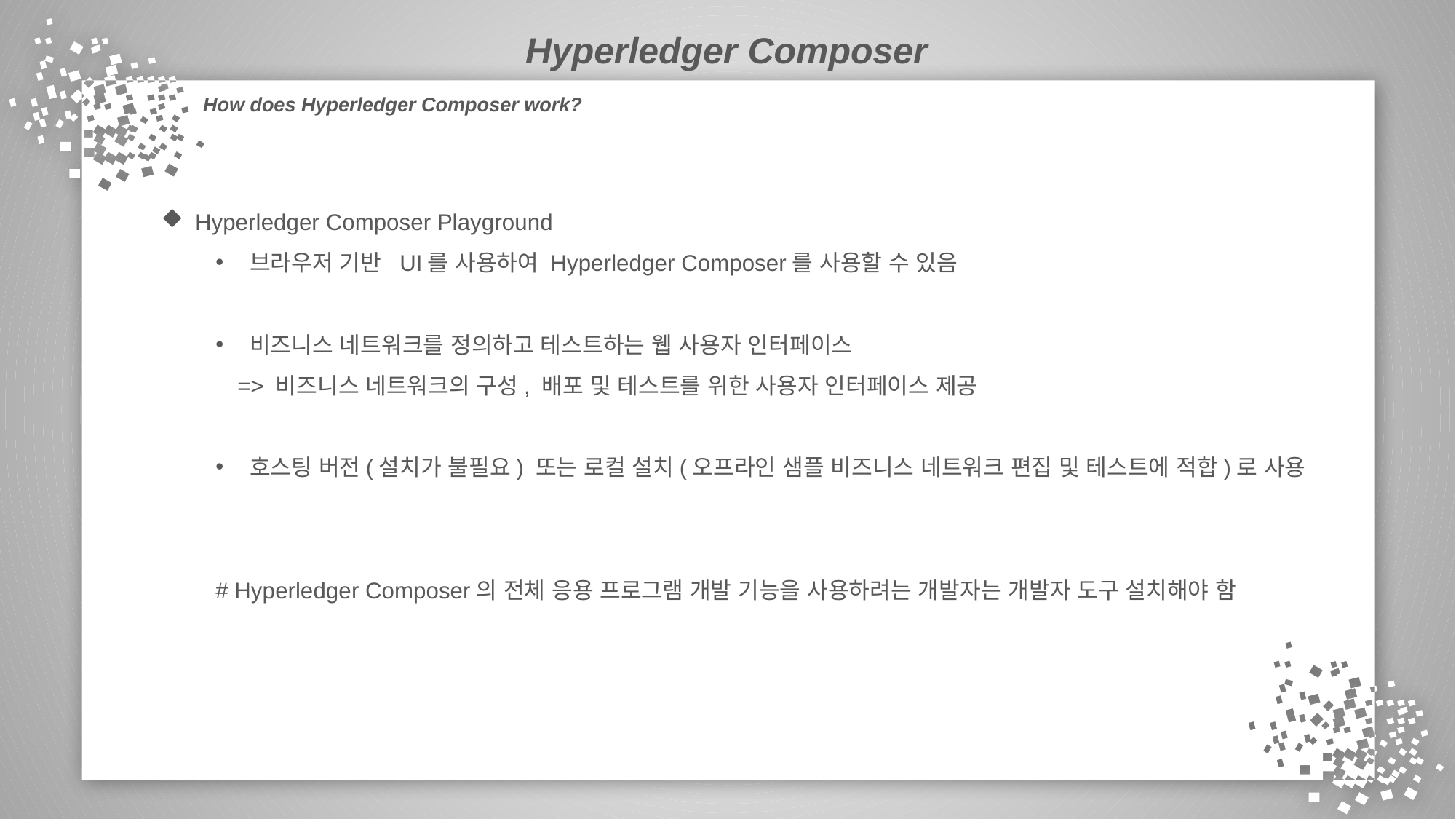

Hyperledger Composer

How does Hyperledger Composer work?
Hyperledger Composer Playground
브라우저 기반  UI를 사용하여 Hyperledger Composer를 사용할 수 있음

비즈니스 네트워크를 정의하고 테스트하는 웹 사용자 인터페이스
            => 비즈니스 네트워크의 구성, 배포 및 테스트를 위한 사용자 인터페이스 제공

호스팅 버전(설치가 불필요) 또는 로컬 설치(오프라인 샘플 비즈니스 네트워크 편집 및 테스트에 적합)로 사용

# Hyperledger Composer의 전체 응용 프로그램 개발 기능을 사용하려는 개발자는 개발자 도구 설치해야 함